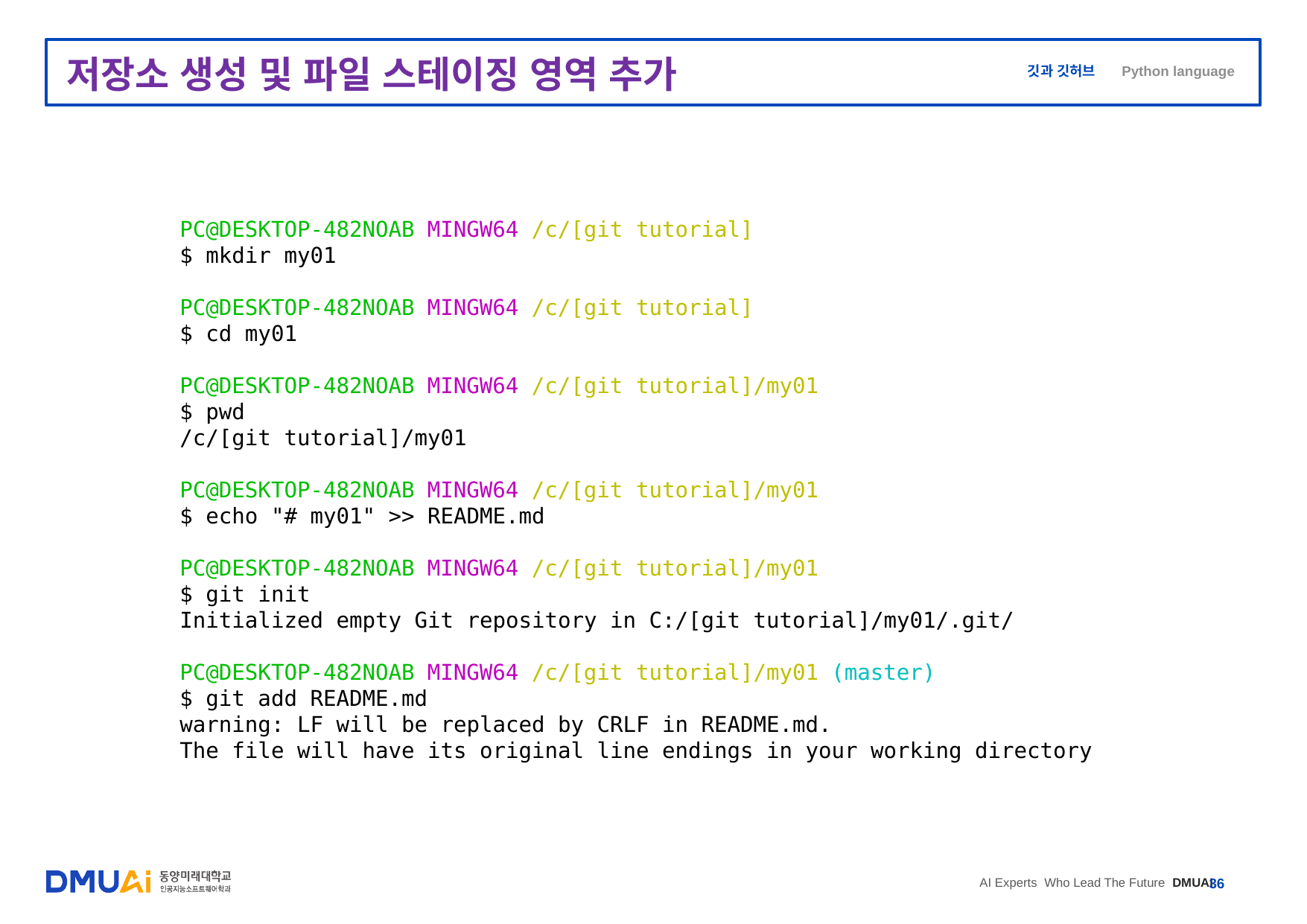

# 저장소 생성 및 파일 스테이징 영역 추가

PC@DESKTOP-482NOAB MINGW64 /c/[git tutorial]
$ mkdir my01

PC@DESKTOP-482NOAB MINGW64 /c/[git tutorial]
$ cd my01

PC@DESKTOP-482NOAB MINGW64 /c/[git tutorial]/my01
$ pwd
/c/[git tutorial]/my01

PC@DESKTOP-482NOAB MINGW64 /c/[git tutorial]/my01
$ echo "# my01" >> README.md

PC@DESKTOP-482NOAB MINGW64 /c/[git tutorial]/my01
$ git init
Initialized empty Git repository in C:/[git tutorial]/my01/.git/

PC@DESKTOP-482NOAB MINGW64 /c/[git tutorial]/my01 (master)
$ git add README.md
warning: LF will be replaced by CRLF in README.md.
The file will have its original line endings in your working directory